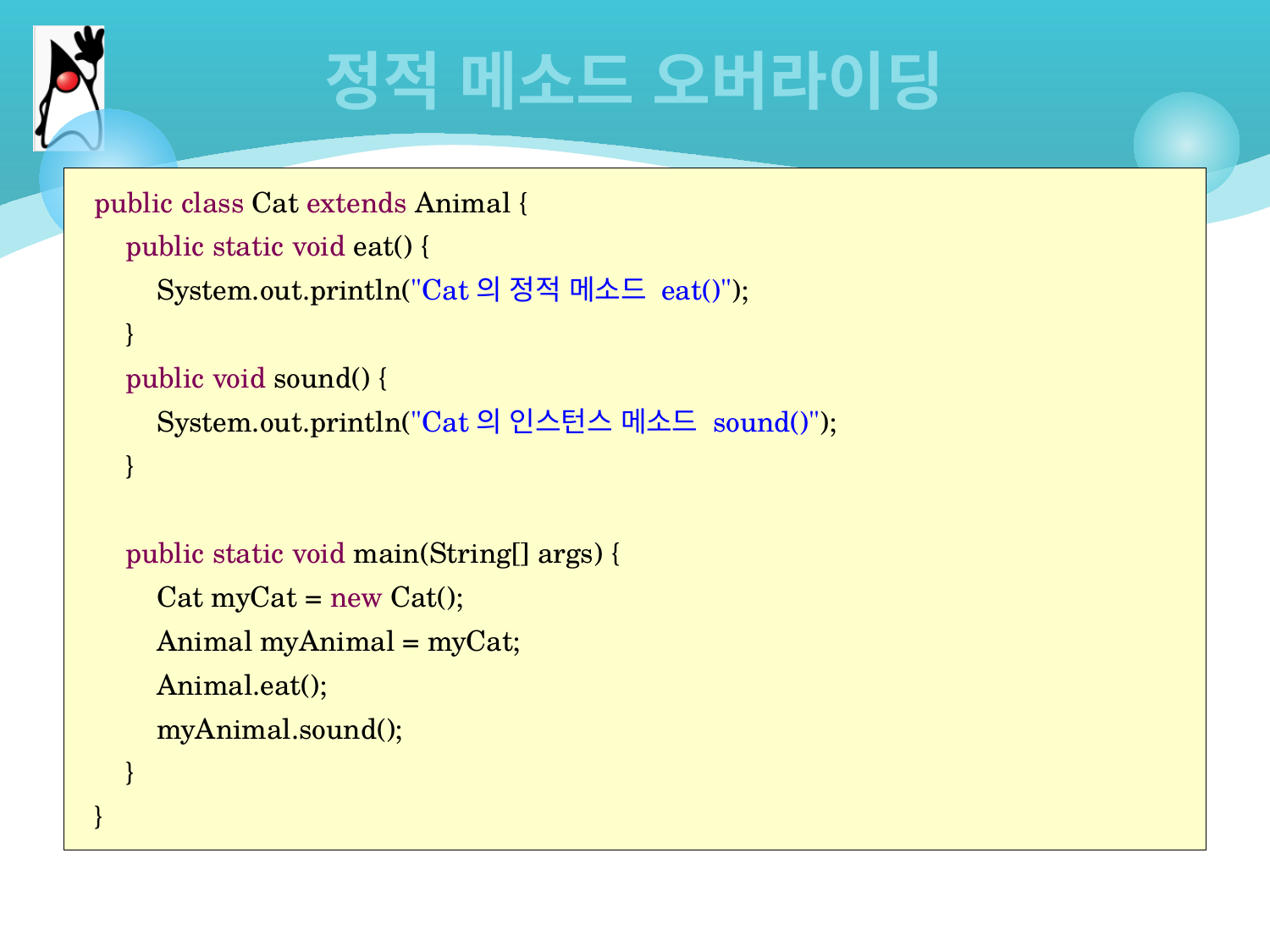

# 정적 메소드 오버라이딩
public class Cat extends Animal {
    public static void eat() {
        System.out.println("Cat의 정적 메소드 eat()");
    }
    public void sound() {
        System.out.println("Cat의 인스턴스 메소드 sound()");
    }

    public static void main(String[] args) {
        Cat myCat = new Cat();
        Animal myAnimal = myCat;
        Animal.eat();
        myAnimal.sound();
    }
}